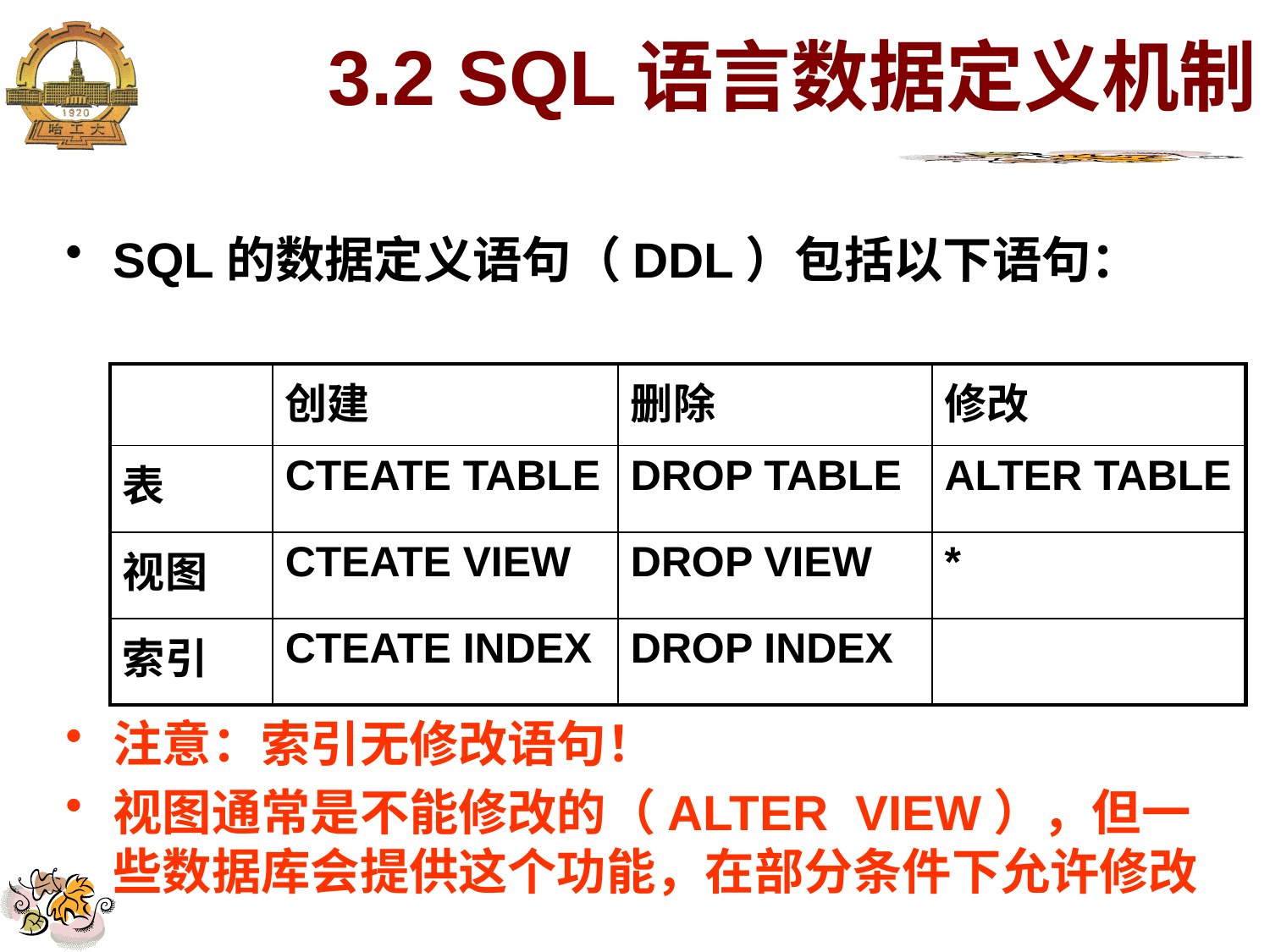

# 3.2 SQL语言数据定义机制
SQL的数据定义语句（DDL）包括以下语句：

注意：索引无修改语句！
视图通常是不能修改的（ALTER  VIEW），但一些数据库会提供这个功能，在部分条件下允许修改

|  | 创建 | 删除 | 修改 |
| --- | --- | --- | --- |
| 表 | CTEATE TABLE | DROP TABLE | ALTER TABLE |
| 视图 | CTEATE VIEW | DROP VIEW | \* |
| 索引 | CTEATE INDEX | DROP INDEX |  |